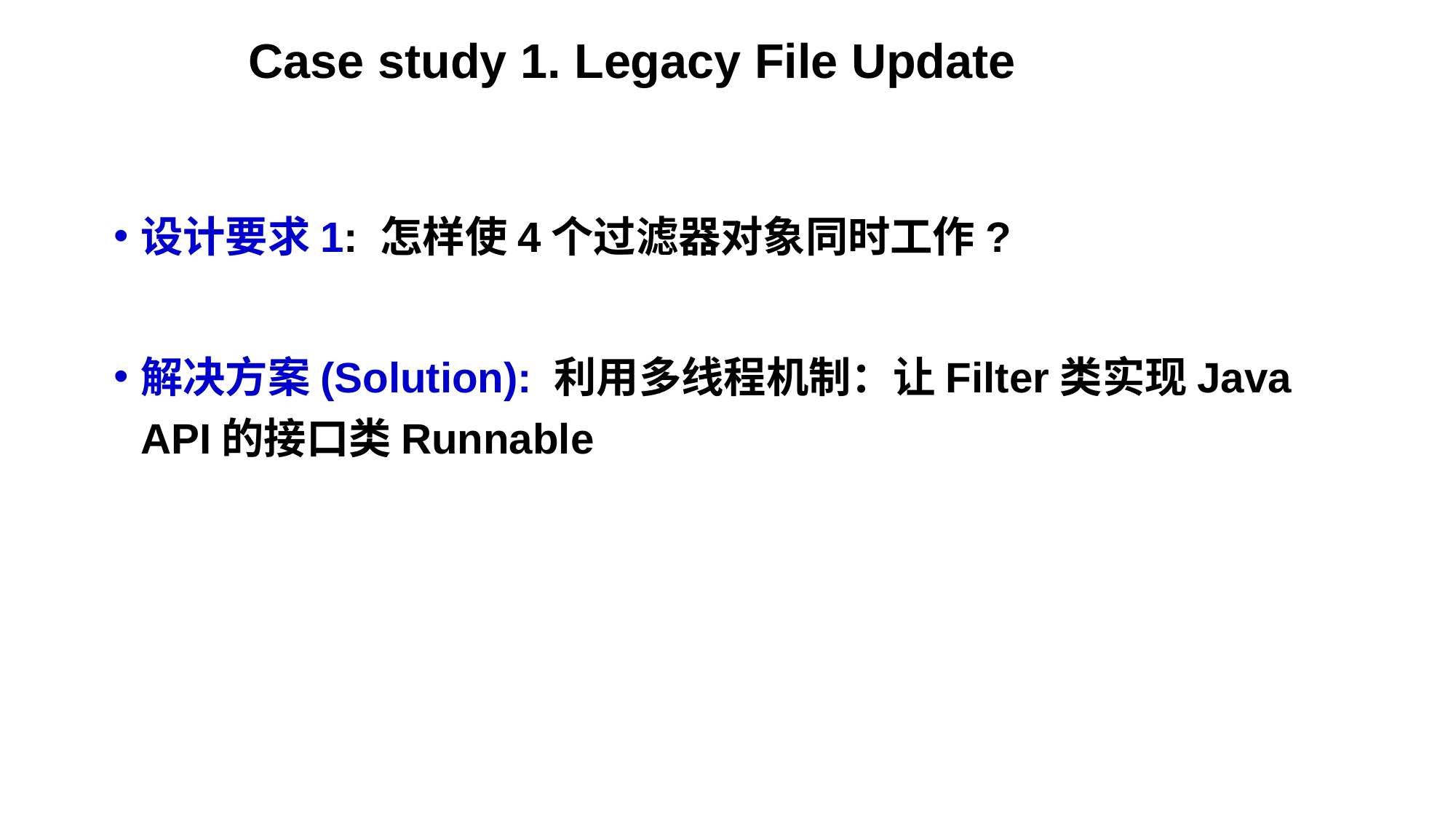

Case study 1. Legacy File Update
设计要求1: 怎样使4个过滤器对象同时工作?

解决方案(Solution): 利用多线程机制：让Filter类实现Java API的接口类Runnable